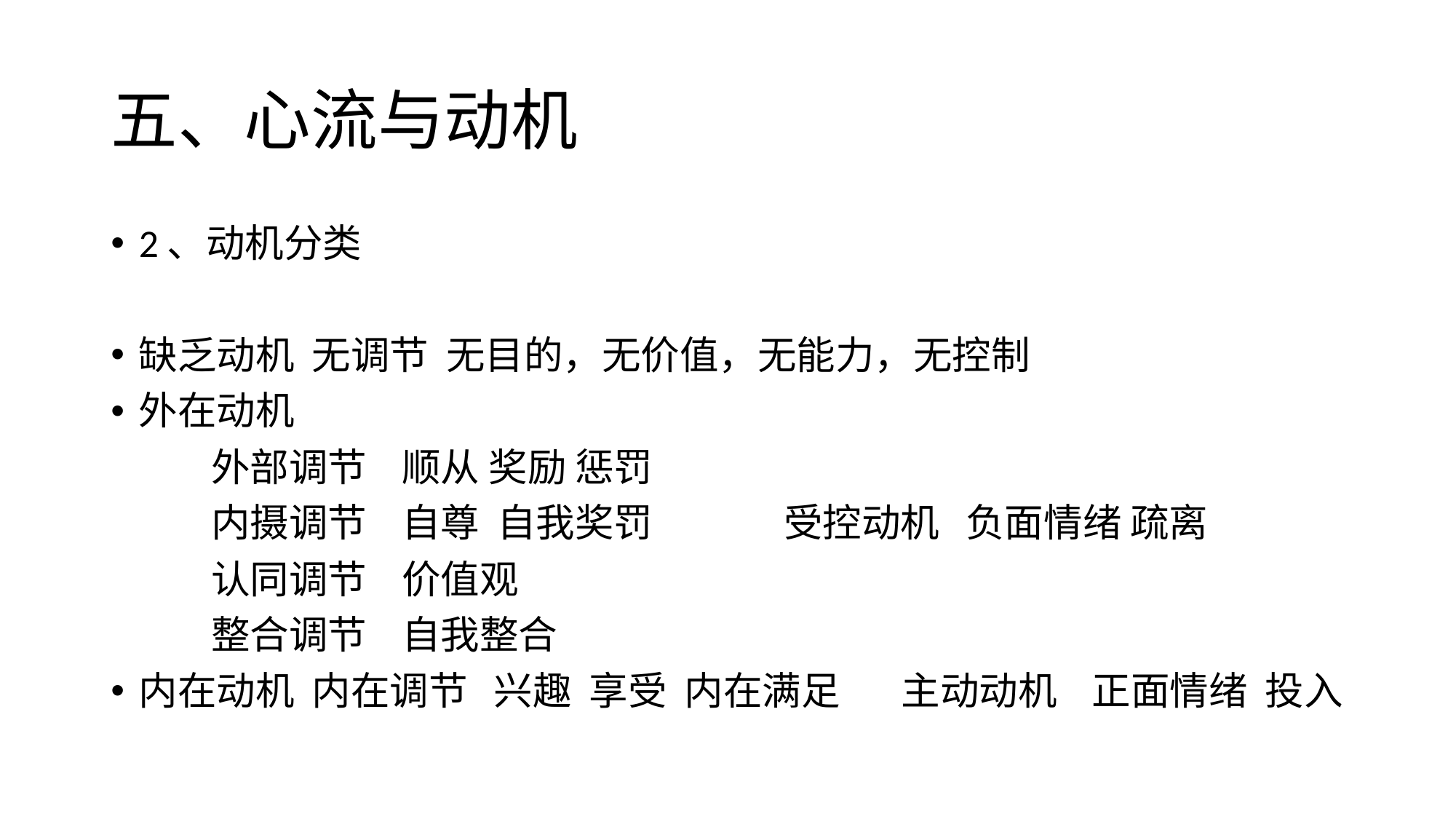

# 五、心流与动机
2、动机分类

缺乏动机  无调节  无目的，无价值，无能力，无控制
外在动机
		外部调节    顺从 奖励 惩罚
		内摄调节    自尊  自我奖罚               受控动机   负面情绪 疏离
		认同调节    价值观
		整合调节    自我整合
内在动机  内在调节   兴趣  享受  内在满足       主动动机    正面情绪  投入